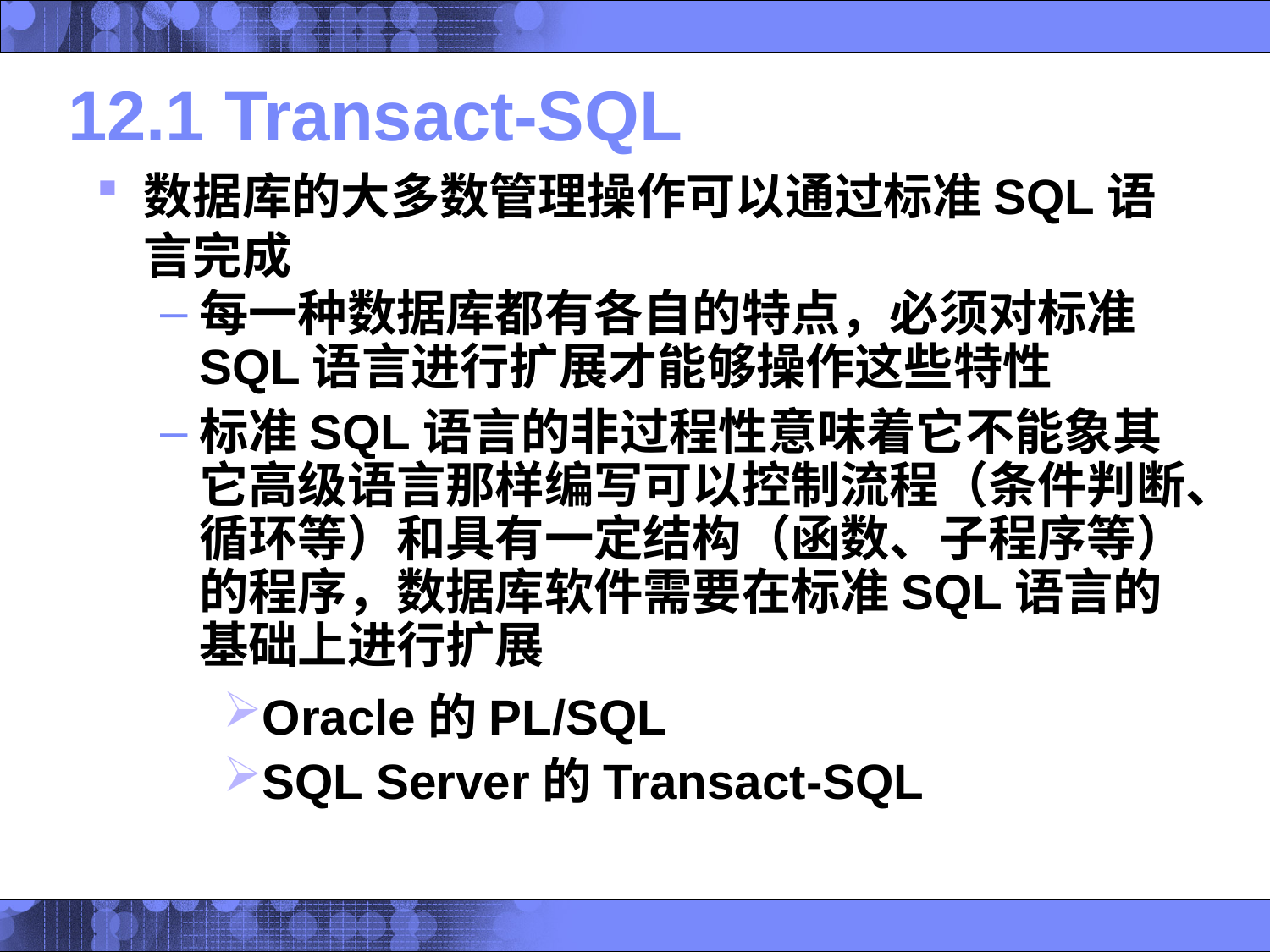

# 12.1 Transact-SQL
数据库的大多数管理操作可以通过标准SQL语言完成
每一种数据库都有各自的特点，必须对标准SQL语言进行扩展才能够操作这些特性
标准SQL语言的非过程性意味着它不能象其它高级语言那样编写可以控制流程（条件判断、循环等）和具有一定结构（函数、子程序等）的程序，数据库软件需要在标准SQL语言的基础上进行扩展
Oracle的PL/SQL
SQL Server的Transact-SQL